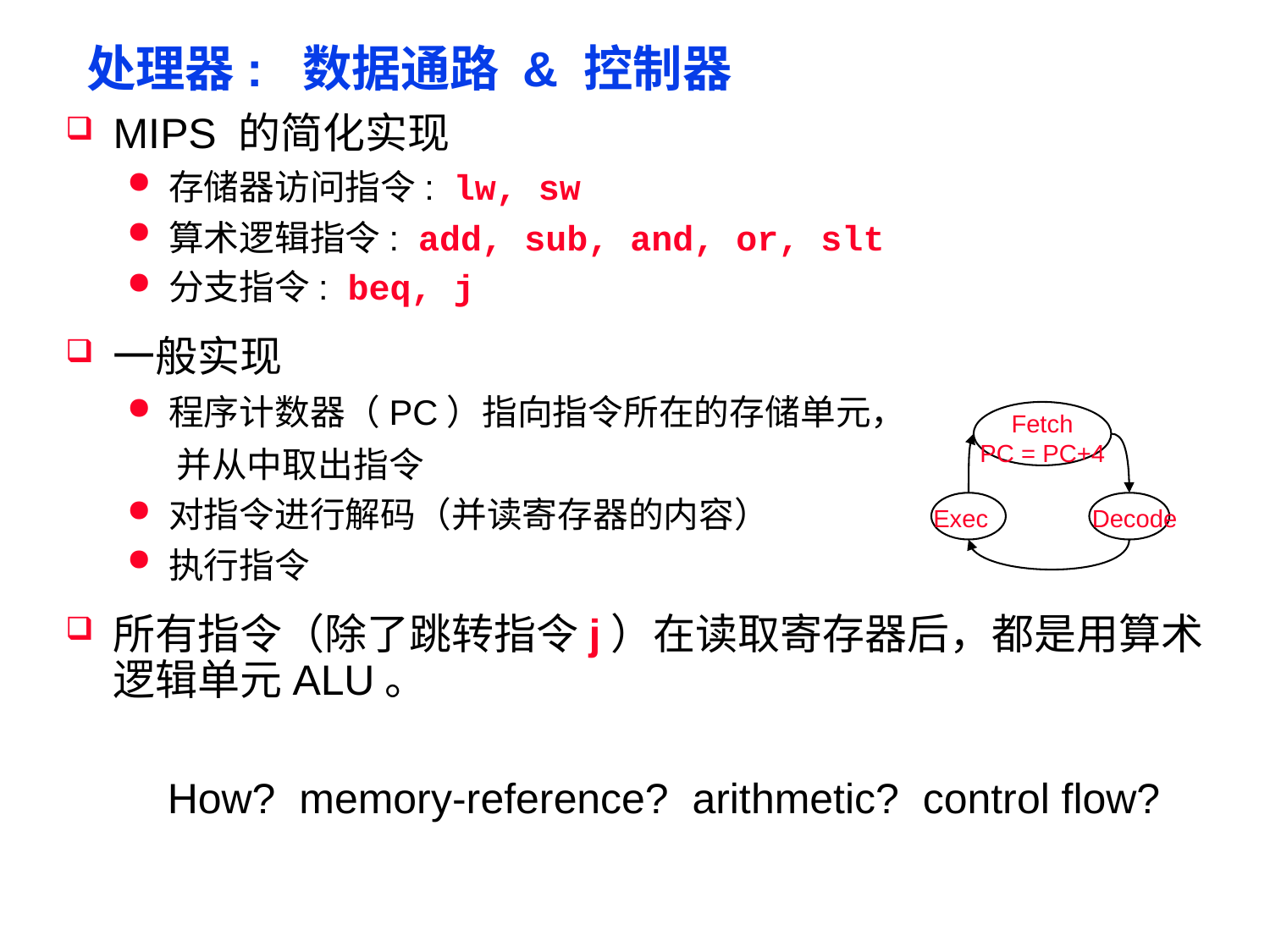

# 处理器:  数据通路 & 控制器

MIPS 的简化实现
存储器访问指令:  lw, sw
算术逻辑指令:  add, sub, and, or, slt
分支指令:  beq, j
一般实现
程序计数器（PC）指向指令所在的存储单元，
     并从中取出指令
对指令进行解码（并读寄存器的内容）
执行指令
所有指令（除了跳转指令j）在读取寄存器后，都是用算术逻辑单元ALU。
How?  memory-reference?  arithmetic?  control flow?
Fetch
PC = PC+4

Exec
Decode